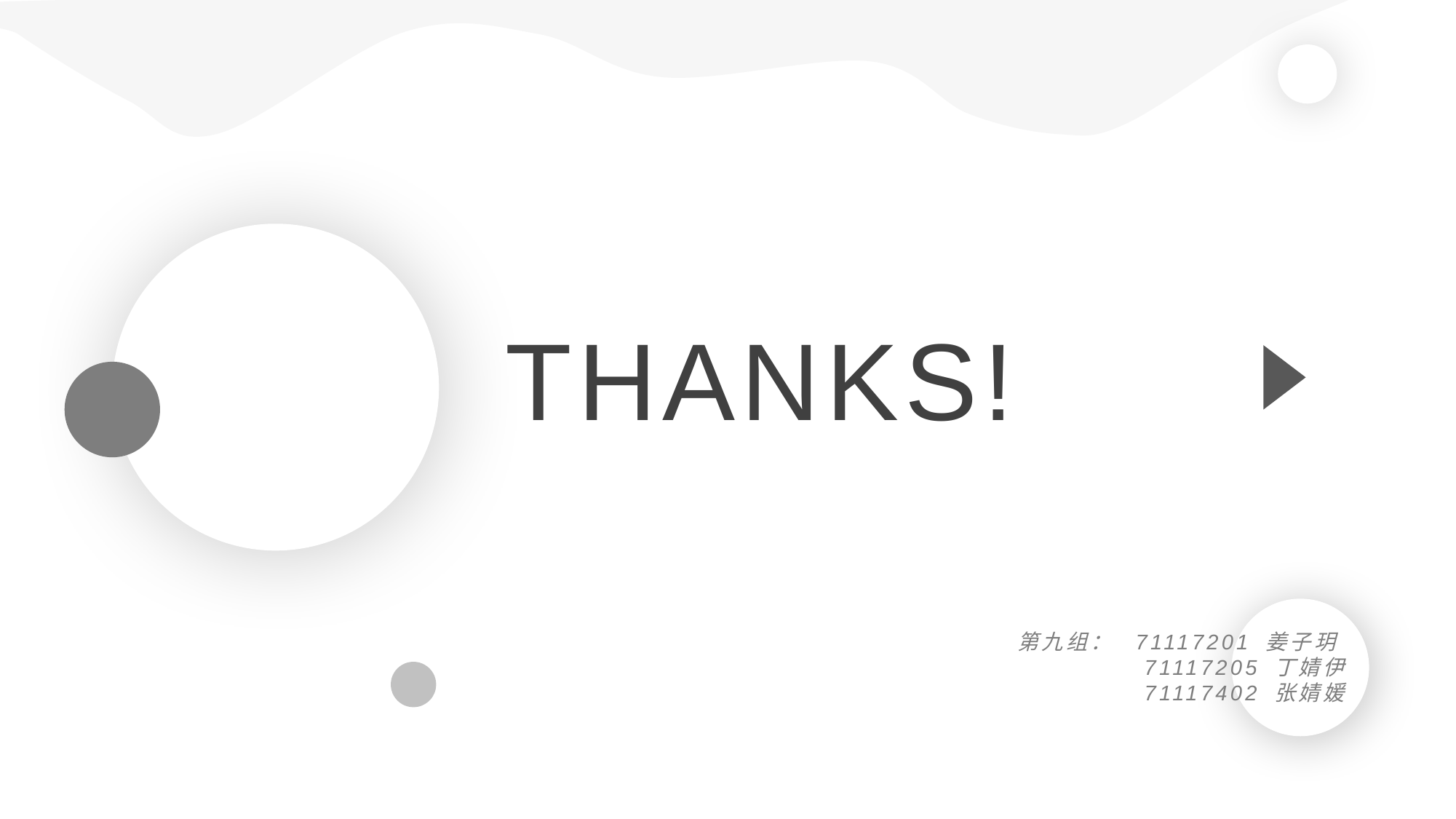

THANKS!

第九组：  71117201 姜子玥
              71117205 丁婧伊
              71117402 张婧媛